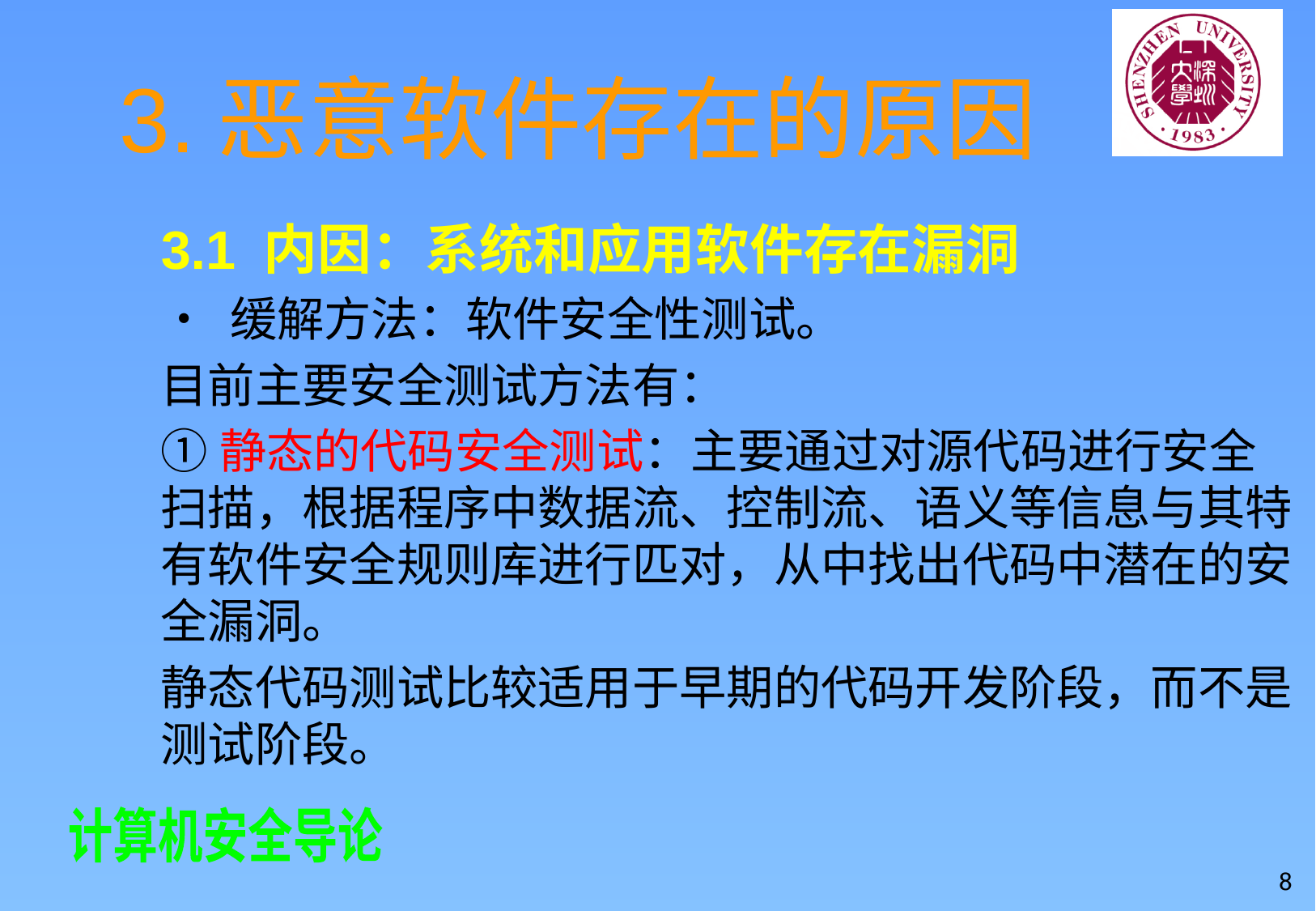

# 3.恶意软件存在的原因
3.1 内因：系统和应用软件存在漏洞
• 缓解方法：软件安全性测试。
目前主要安全测试方法有：
①静态的代码安全测试：主要通过对源代码进行安全扫描，根据程序中数据流、控制流、语义等信息与其特有软件安全规则库进行匹对，从中找出代码中潜在的安全漏洞。
静态代码测试比较适用于早期的代码开发阶段，而不是测试阶段。

8